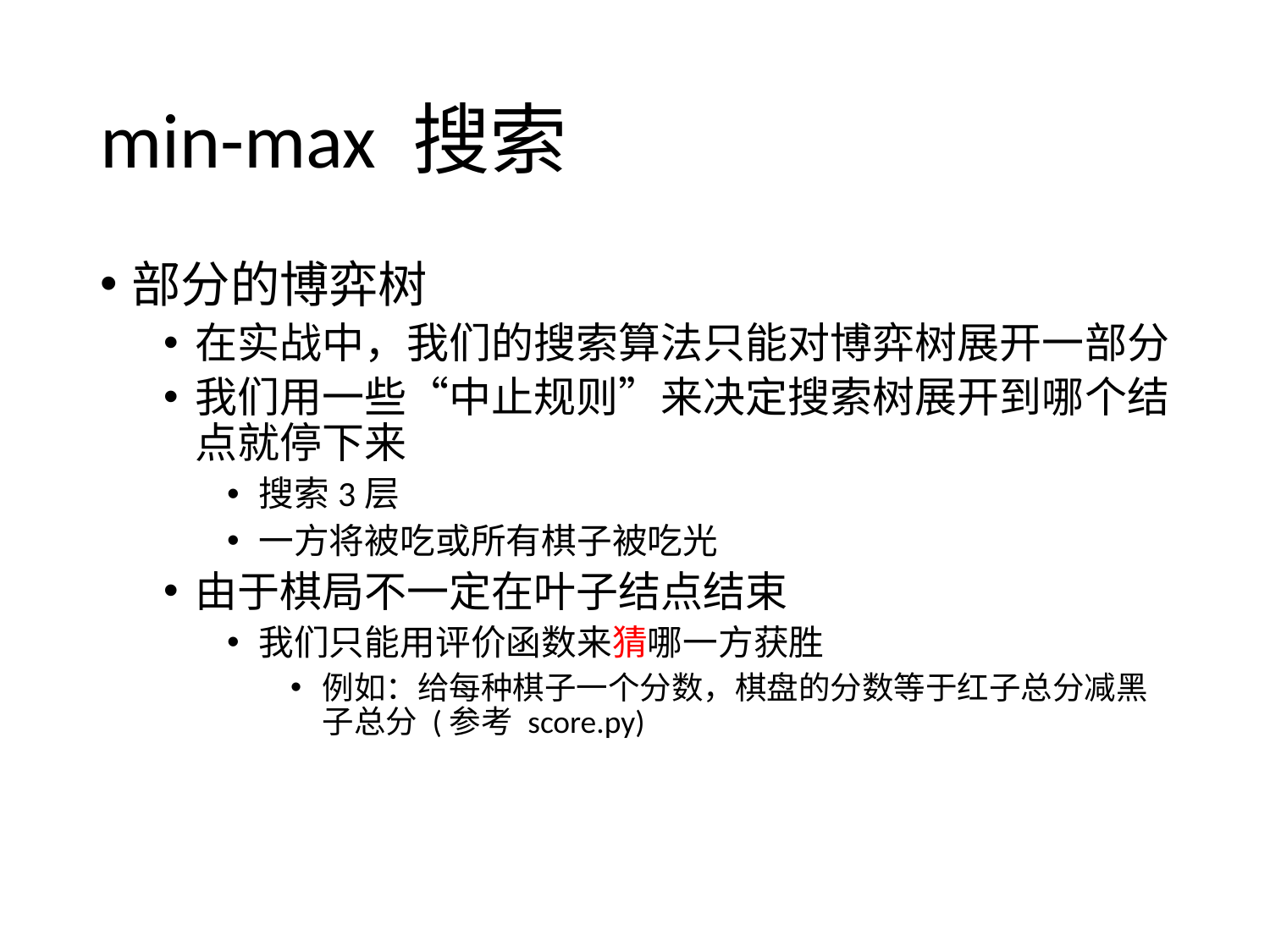

# min-max 搜索
部分的博弈树
在实战中，我们的搜索算法只能对博弈树展开一部分
我们用一些“中止规则”来决定搜索树展开到哪个结点就停下来
搜索3层
一方将被吃或所有棋子被吃光
由于棋局不一定在叶子结点结束
我们只能用评价函数来猜哪一方获胜
例如：给每种棋子一个分数，棋盘的分数等于红子总分减黑子总分 (参考 score.py)